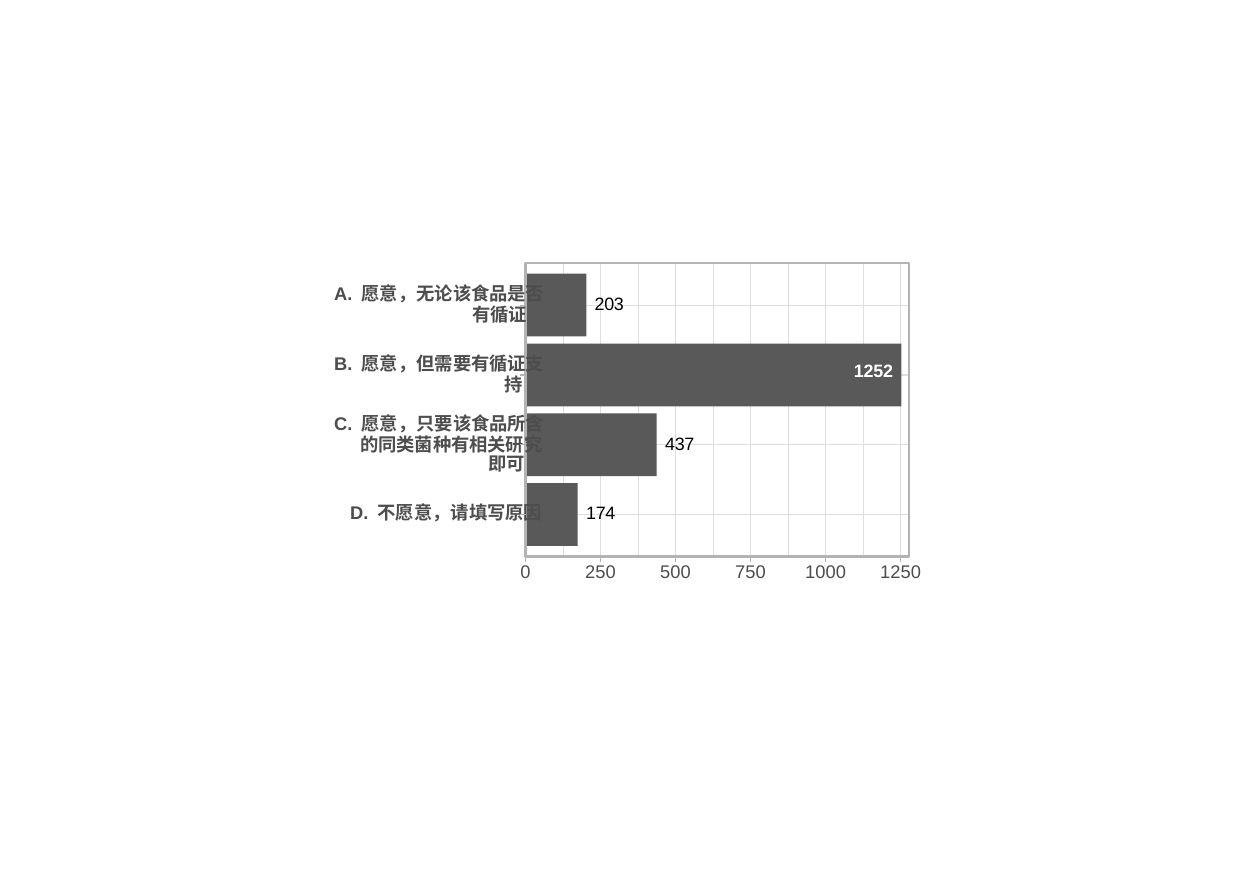

A. 愿意，无论该食品是否
203

    有循证

B. 愿意，但需要有循证支
1252

    持

C. 愿意，只要该食品所含
437
    的同类菌种有相关研究

    即可

D. 不愿意，请填写原因
174

0
250
500
750
1000
1250